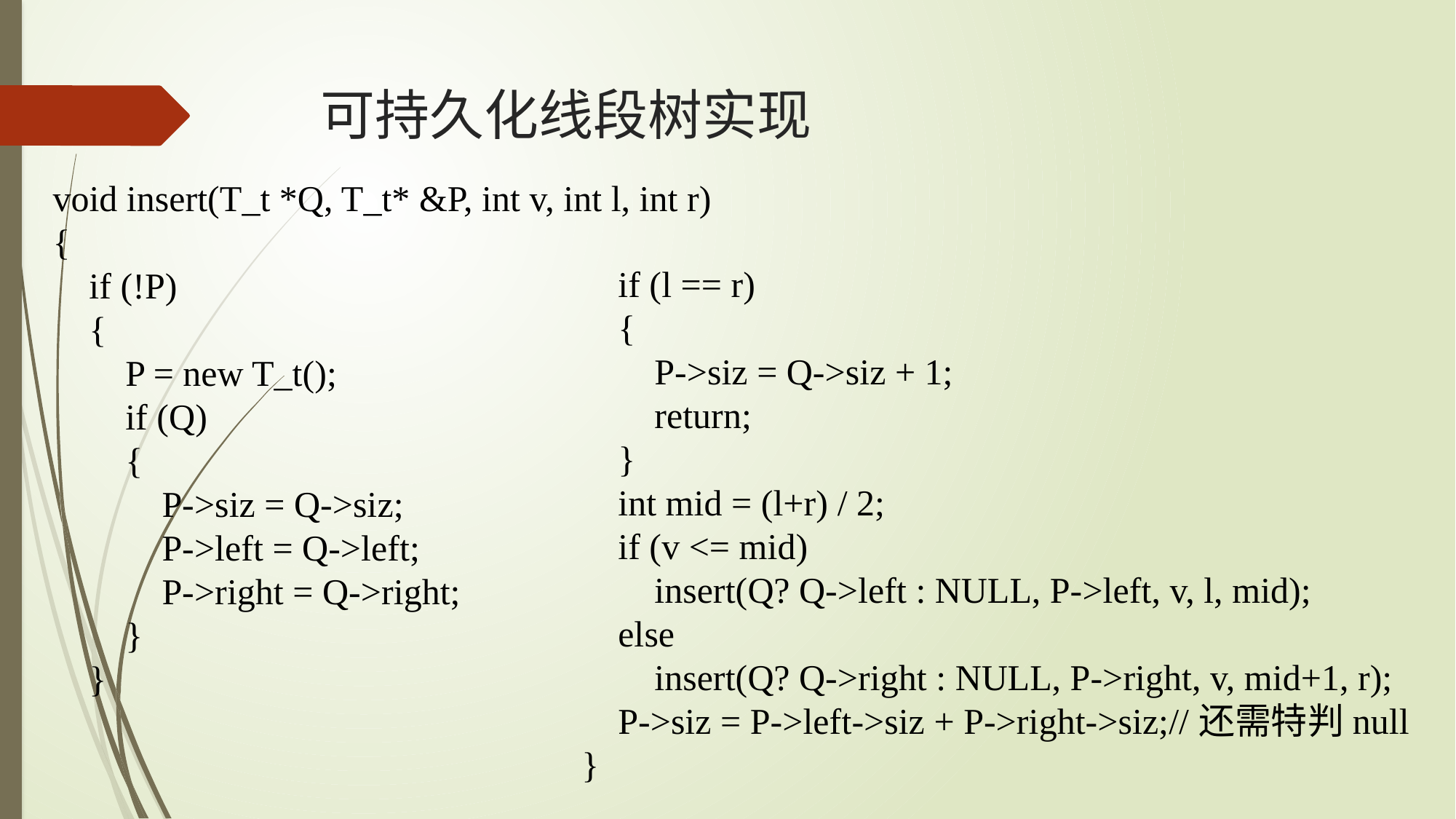

# 可持久化线段树实现
void insert(T_t *Q, T_t* &P, int v, int l, int r)
{
    if (!P)
    {
        P = new T_t();
        if (Q)
        {
            P->siz = Q->siz;
            P->left = Q->left;
            P->right = Q->right;
        }
    }
    if (l == r)
    {
        P->siz = Q->siz + 1;
        return;
    }
    int mid = (l+r) / 2;
    if (v <= mid)
        insert(Q? Q->left : NULL, P->left, v, l, mid);
    else
        insert(Q? Q->right : NULL, P->right, v, mid+1, r);
    P->siz = P->left->siz + P->right->siz;//还需特判null
}